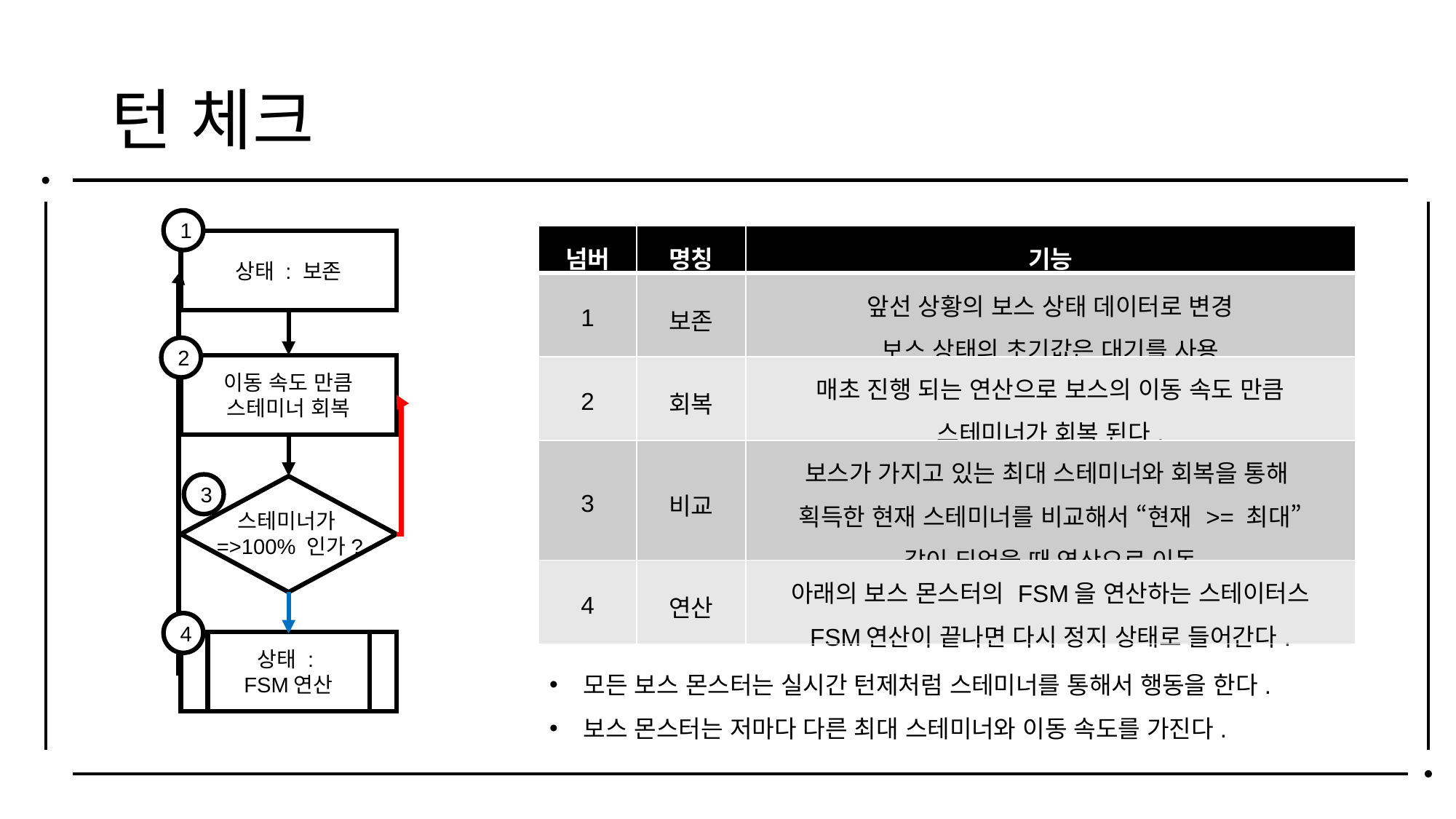

# 턴 체크
1
| 넘버 | 명칭 | 기능 |
| --- | --- | --- |
| 1 | 보존 | 앞선 상황의 보스 상태 데이터로 변경 보스 상태의 초기값은 대기를 사용 |
| 2 | 회복 | 매초 진행 되는 연산으로 보스의 이동 속도 만큼 스테미너가 회복 된다. |
| 3 | 비교 | 보스가 가지고 있는 최대 스테미너와 회복을 통해 획득한 현재 스테미너를 비교해서 “현재 >= 최대” 값이 되었을 때 연산으로 이동 |
| 4 | 연산 | 아래의 보스 몬스터의 FSM을 연산하는 스테이터스 FSM연산이 끝나면 다시 정지 상태로 들어간다. |
상태 : 보존
2
이동 속도 만큼
스테미너 회복
3

스테미너가
=>100% 인가?
4
상태 :
FSM연산
모든 보스 몬스터는 실시간 턴제처럼 스테미너를 통해서 행동을 한다.
보스 몬스터는 저마다 다른 최대 스테미너와 이동 속도를 가진다.
모든 보스 몬스터는 스테미너를 통해서 행동을 하며 스테미너가 100%가 되었을 때 행동을 한다.
어떠한 행동을 통해 스테미너가 소모 되면 1턴이 지나며 턴에 따라 버프 지속과 스킬 쿨타임이 진행 된다.
보스 몬스터는 매 초 스테미너가 회복 되며 회복되는 스테미너와 최대 수치는 몬스터 마다 다르다
각턴에 대한 흐름은 다음과 같다